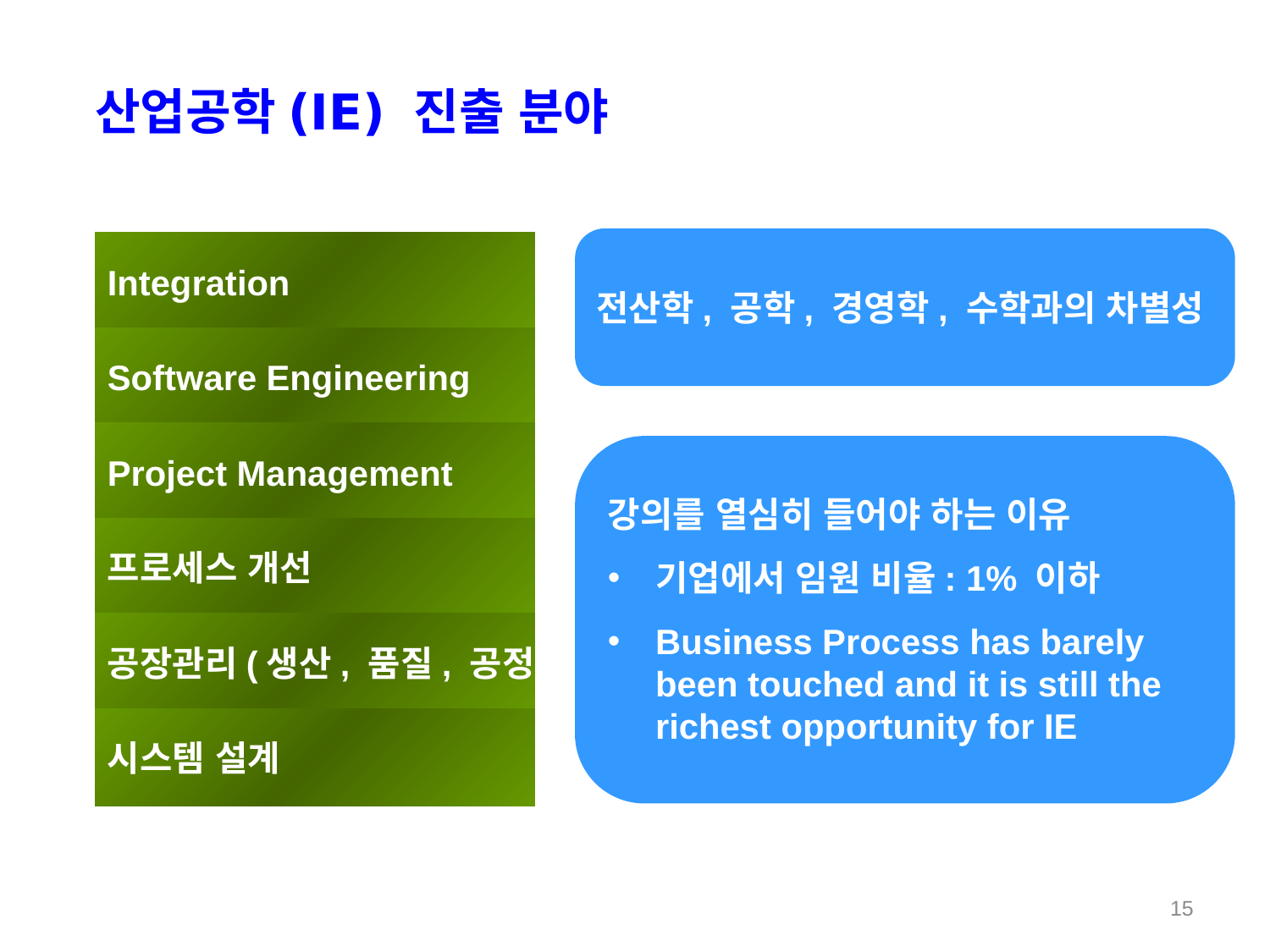

산업공학(IE) 진출 분야
전산학, 공학, 경영학, 수학과의 차별성
Integration
Software Engineering
Project Management
강의를 열심히 들어야 하는 이유
기업에서 임원 비율: 1% 이하
Business Process has barely been touched and it is still the richest opportunity for IE
프로세스 개선
공장관리(생산, 품질, 공정)
시스템 설계
15